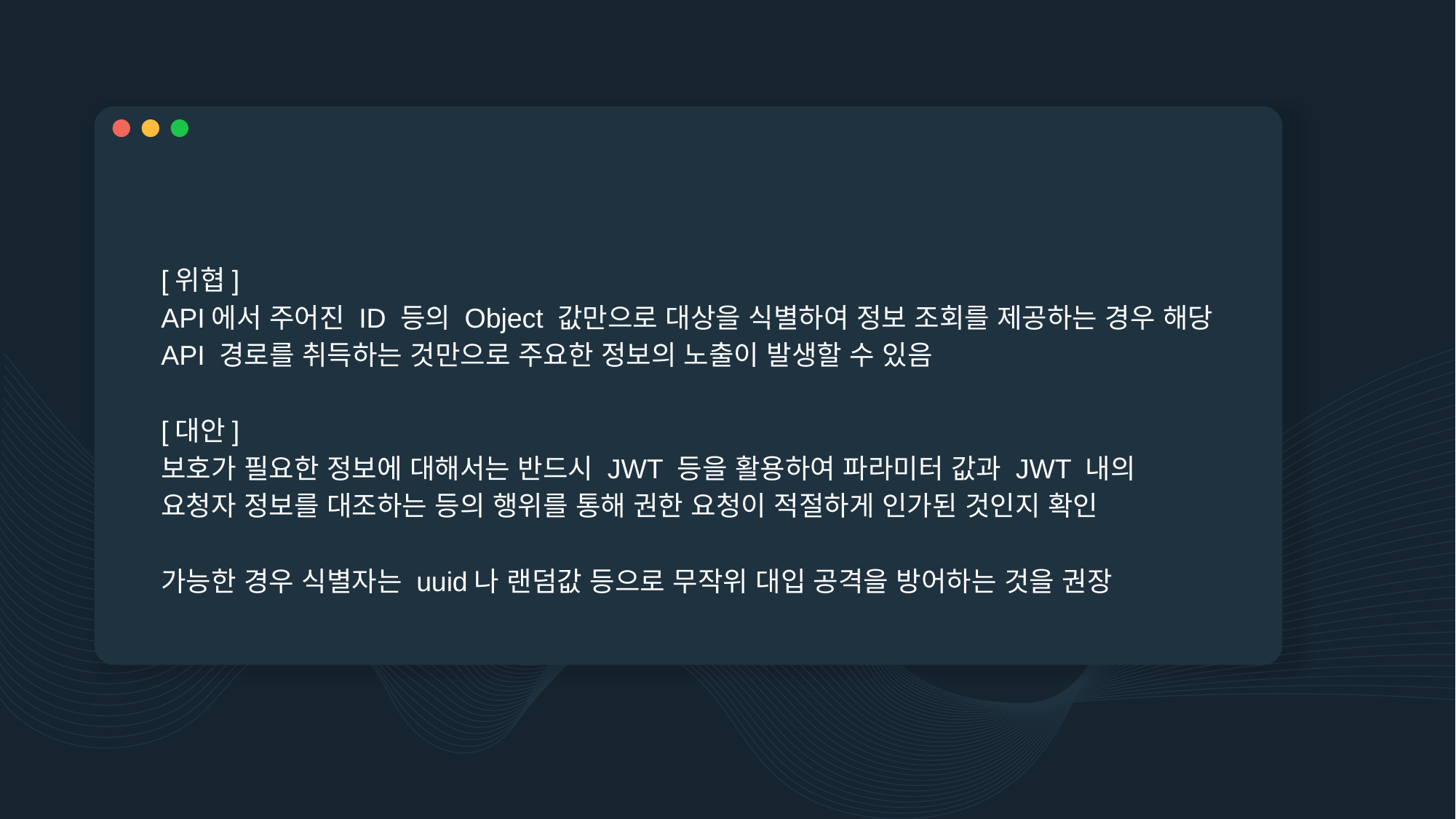

#

[위협]
API에서 주어진 ID 등의 Object 값만으로 대상을 식별하여 정보 조회를 제공하는 경우 해당 API 경로를 취득하는 것만으로 주요한 정보의 노출이 발생할 수 있음
[대안]
보호가 필요한 정보에 대해서는 반드시 JWT 등을 활용하여 파라미터 값과 JWT 내의
요청자 정보를 대조하는 등의 행위를 통해 권한 요청이 적절하게 인가된 것인지 확인

가능한 경우 식별자는 uuid나 랜덤값 등으로 무작위 대입 공격을 방어하는 것을 권장